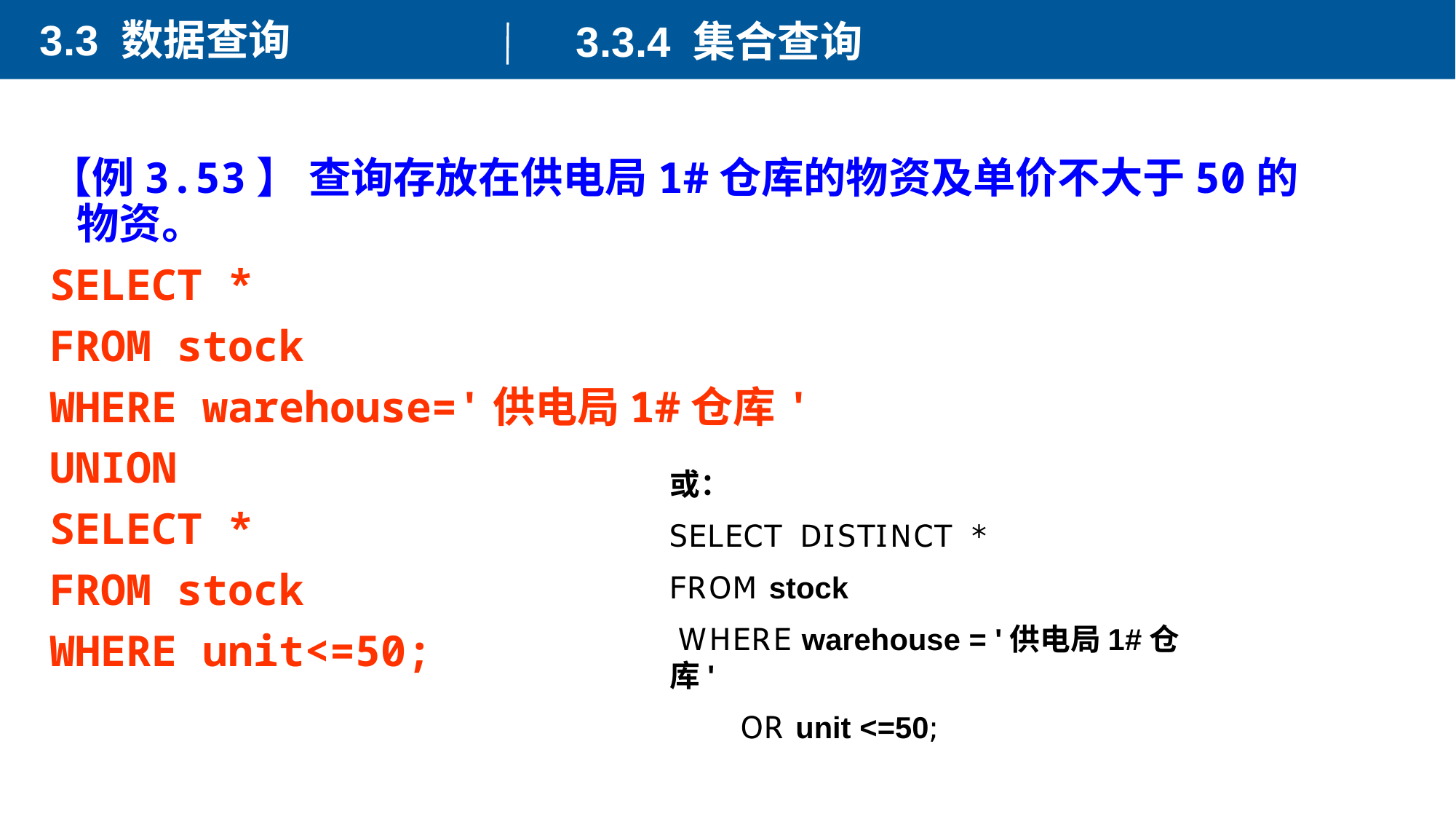

3.3 数据查询
3.3.4 集合查询
【例3.53】 查询存放在供电局1#仓库的物资及单价不大于50的物资。
SELECT *
FROM stock
WHERE warehouse='供电局1#仓库'
UNION
SELECT *
FROM stock
WHERE unit<=50;
或：
SELECT  DISTINCT  *
FROM stock
 WHERE warehouse = '供电局1#仓库'
        OR unit <=50;